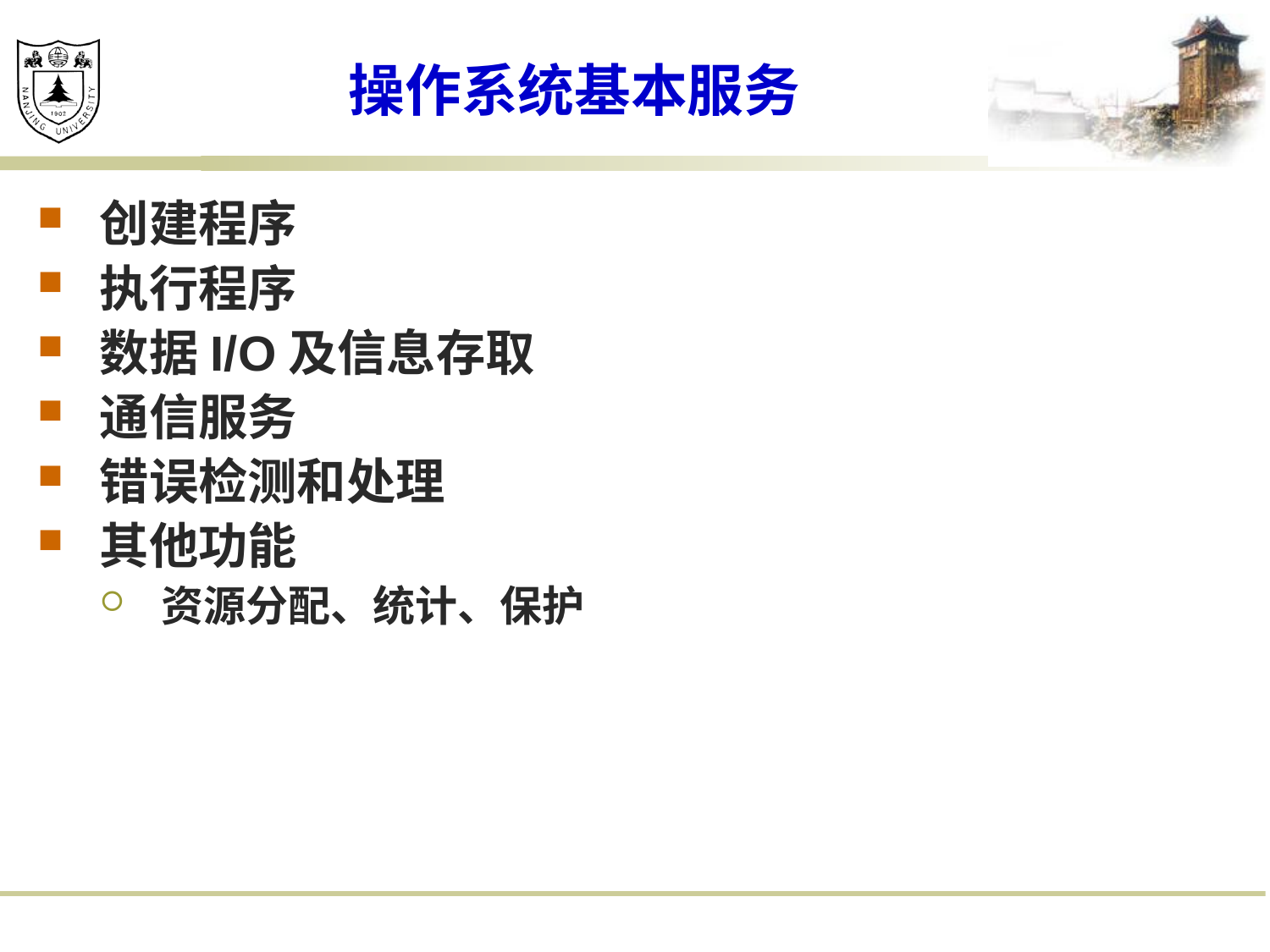

# 操作系统基本服务
创建程序
执行程序
数据I/O及信息存取
通信服务
错误检测和处理
其他功能
资源分配、统计、保护

89